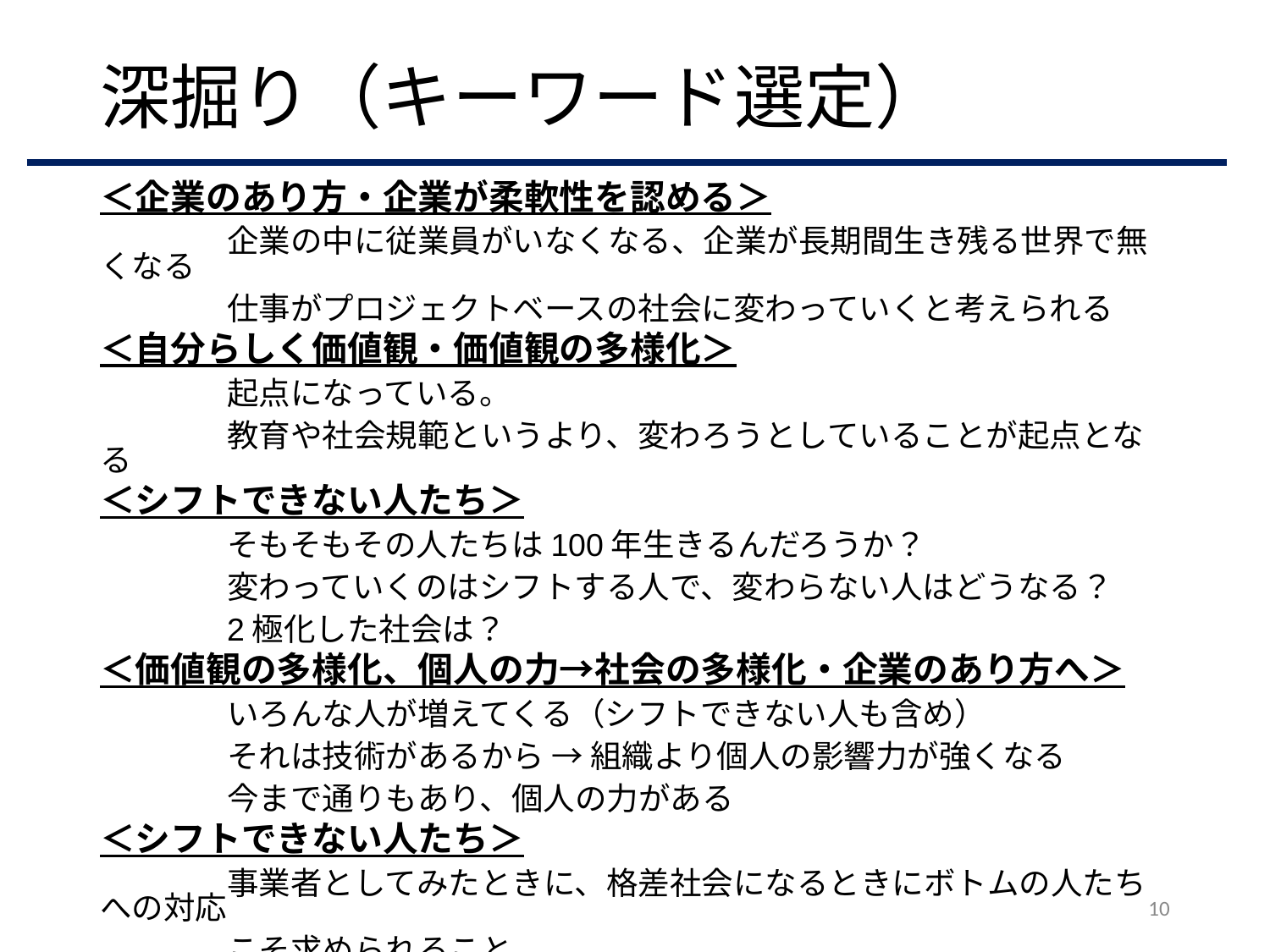

# 深掘り（キーワード選定）
＜企業のあり方・企業が柔軟性を認める＞
	企業の中に従業員がいなくなる、企業が長期間生き残る世界で無くなる
	仕事がプロジェクトベースの社会に変わっていくと考えられる
＜自分らしく価値観・価値観の多様化＞
	起点になっている。
	教育や社会規範というより、変わろうとしていることが起点となる
＜シフトできない人たち＞
	そもそもその人たちは100年生きるんだろうか？
	変わっていくのはシフトする人で、変わらない人はどうなる？
	2極化した社会は？
＜価値観の多様化、個人の力→社会の多様化・企業のあり方へ＞
	いろんな人が増えてくる（シフトできない人も含め）
	それは技術があるから → 組織より個人の影響力が強くなる
	今まで通りもあり、個人の力がある
＜シフトできない人たち＞
	事業者としてみたときに、格差社会になるときにボトムの人たちへの対応
	こそ求められること
	社会的課題は価値創造ストーリーのスタート地点

10